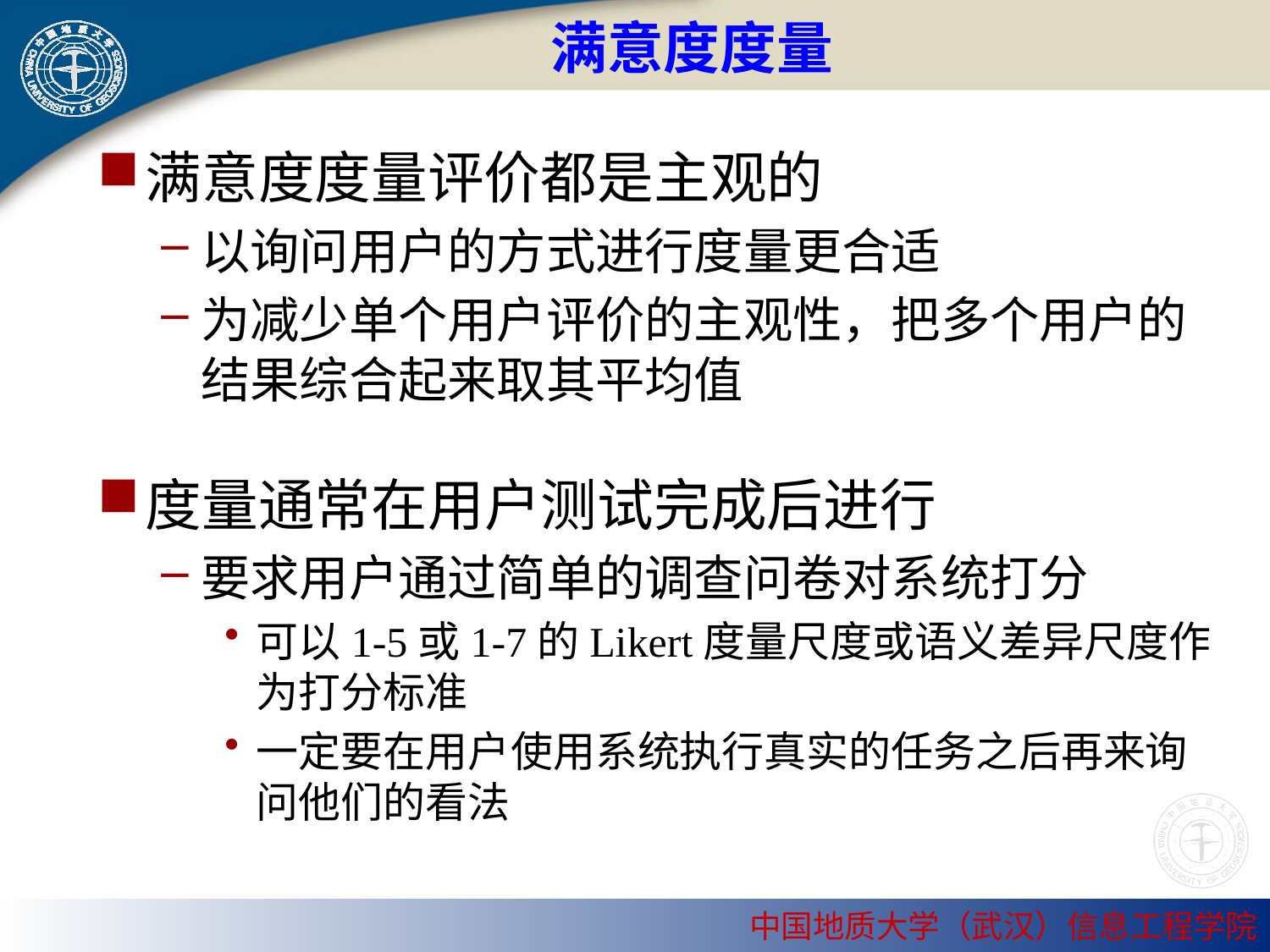

# 满意度度量
满意度度量评价都是主观的
以询问用户的方式进行度量更合适
为减少单个用户评价的主观性，把多个用户的结果综合起来取其平均值

度量通常在用户测试完成后进行
要求用户通过简单的调查问卷对系统打分
可以1-5或1-7的Likert度量尺度或语义差异尺度作为打分标准
一定要在用户使用系统执行真实的任务之后再来询问他们的看法